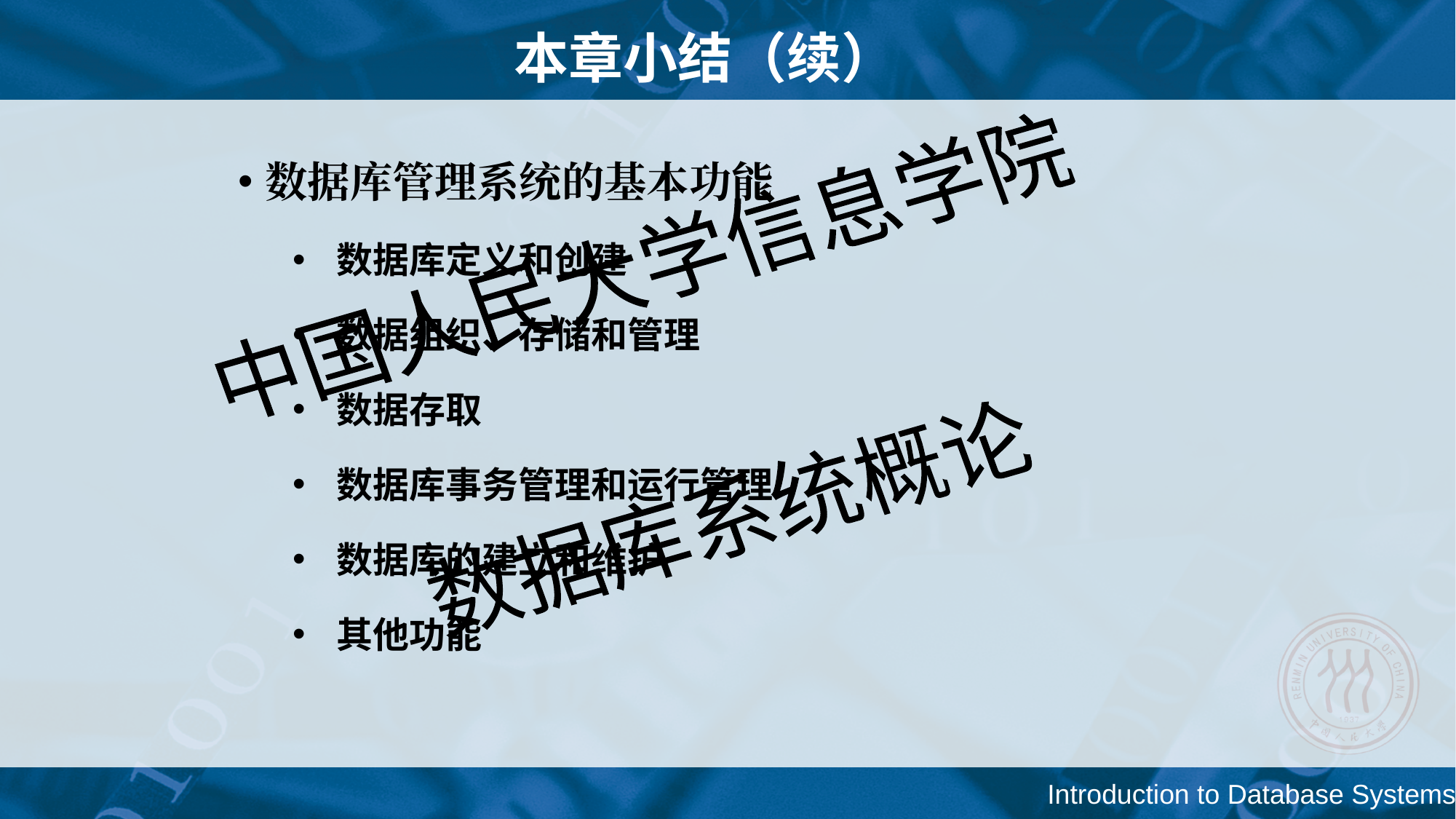

本章小结（续）
数据库管理系统的基本功能
 数据库定义和创建
 数据组织、存储和管理
 数据存取
 数据库事务管理和运行管理
 数据库的建立和维护
 其他功能